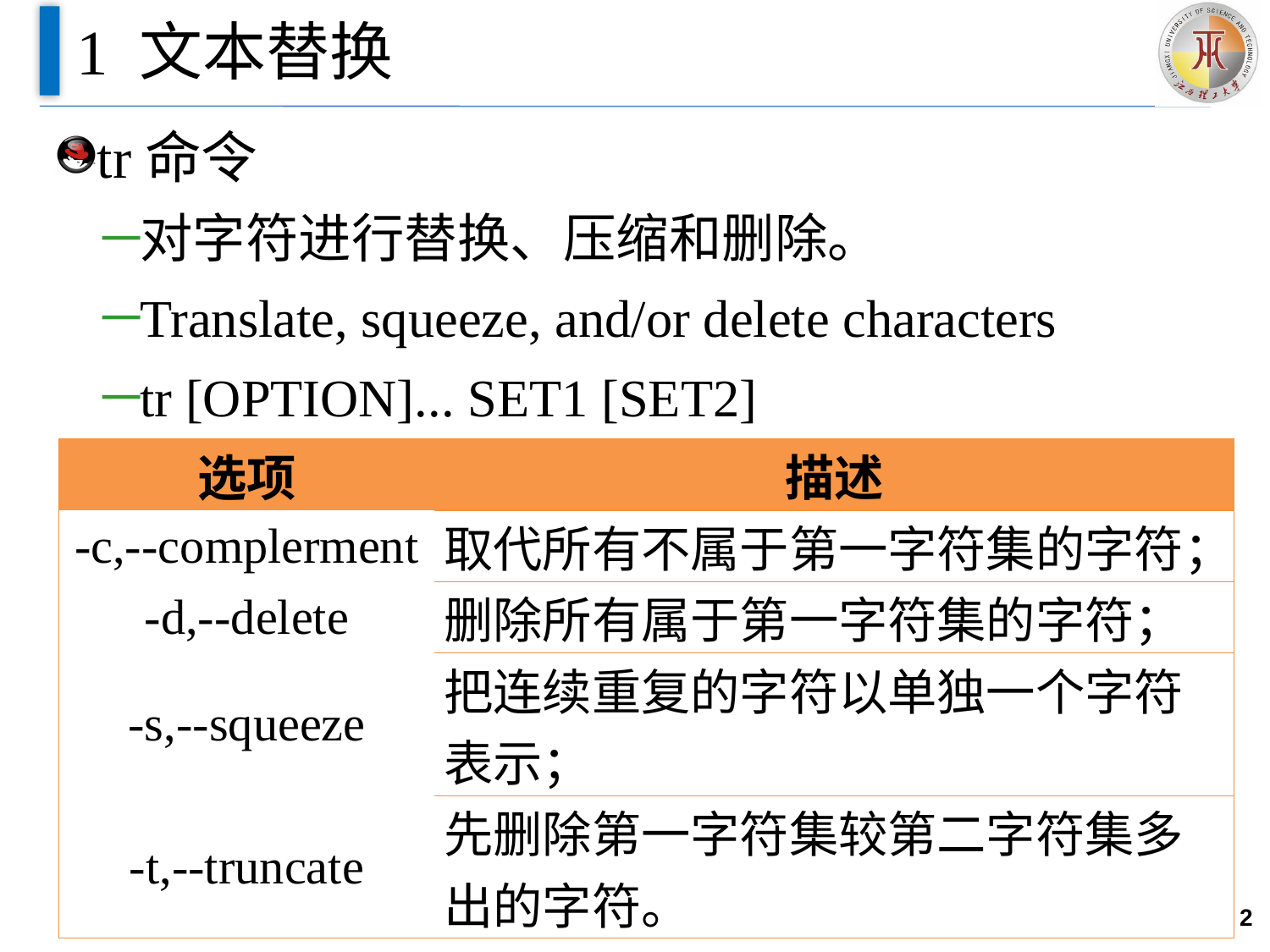

# 1 文本替换
tr命令
对字符进行替换、压缩和删除。
Translate, squeeze, and/or delete characters
tr [OPTION]... SET1 [SET2]
| 选项 | 描述 |
| --- | --- |
| -c,--complerment | 取代所有不属于第一字符集的字符； |
| -d,--delete | 删除所有属于第一字符集的字符； |
| -s,--squeeze | 把连续重复的字符以单独一个字符表示； |
| -t,--truncate | 先删除第一字符集较第二字符集多出的字符。 |
2